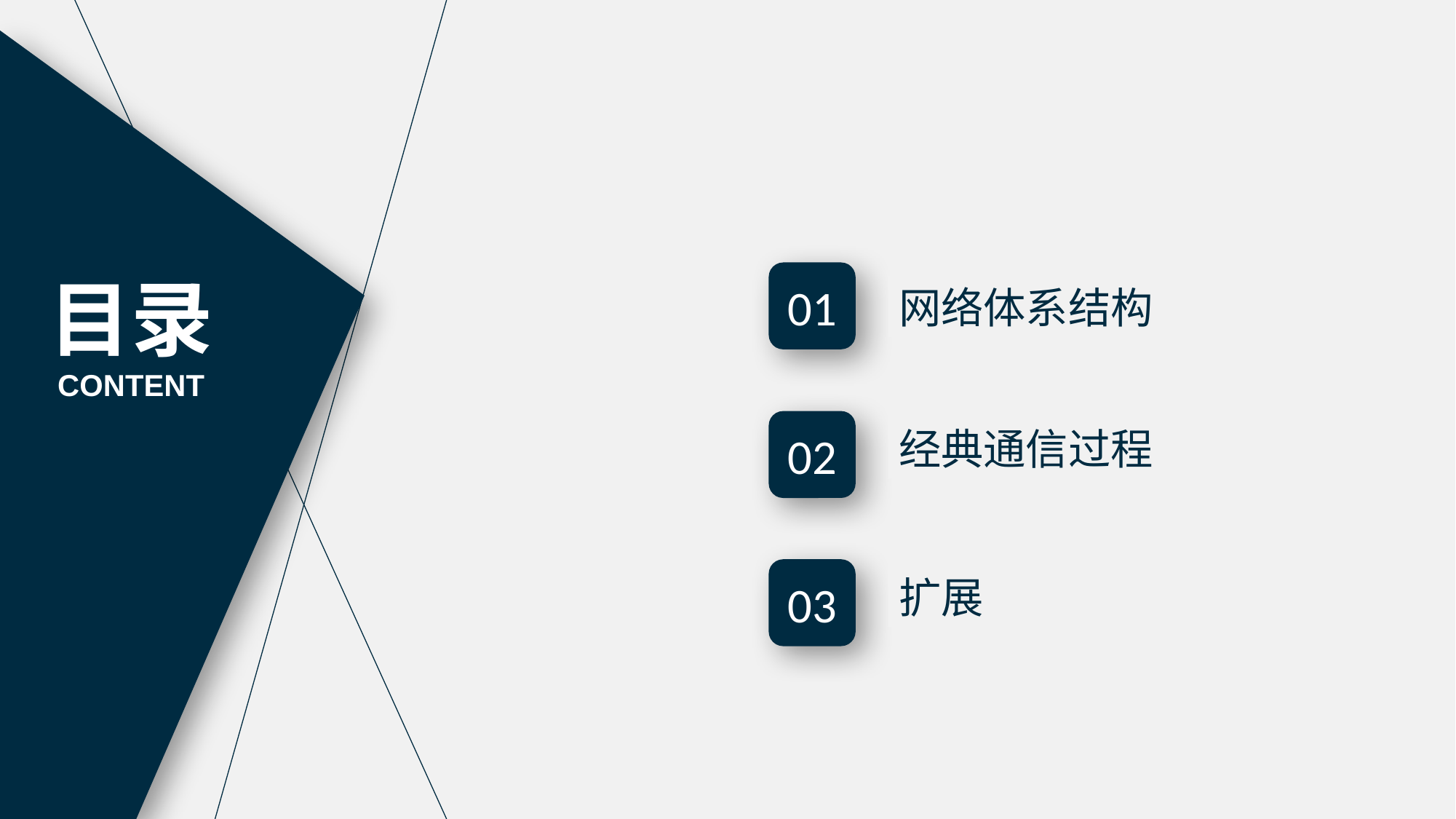

目录
CONTENT

01
网络体系结构

经典通信过程
02

扩展
03